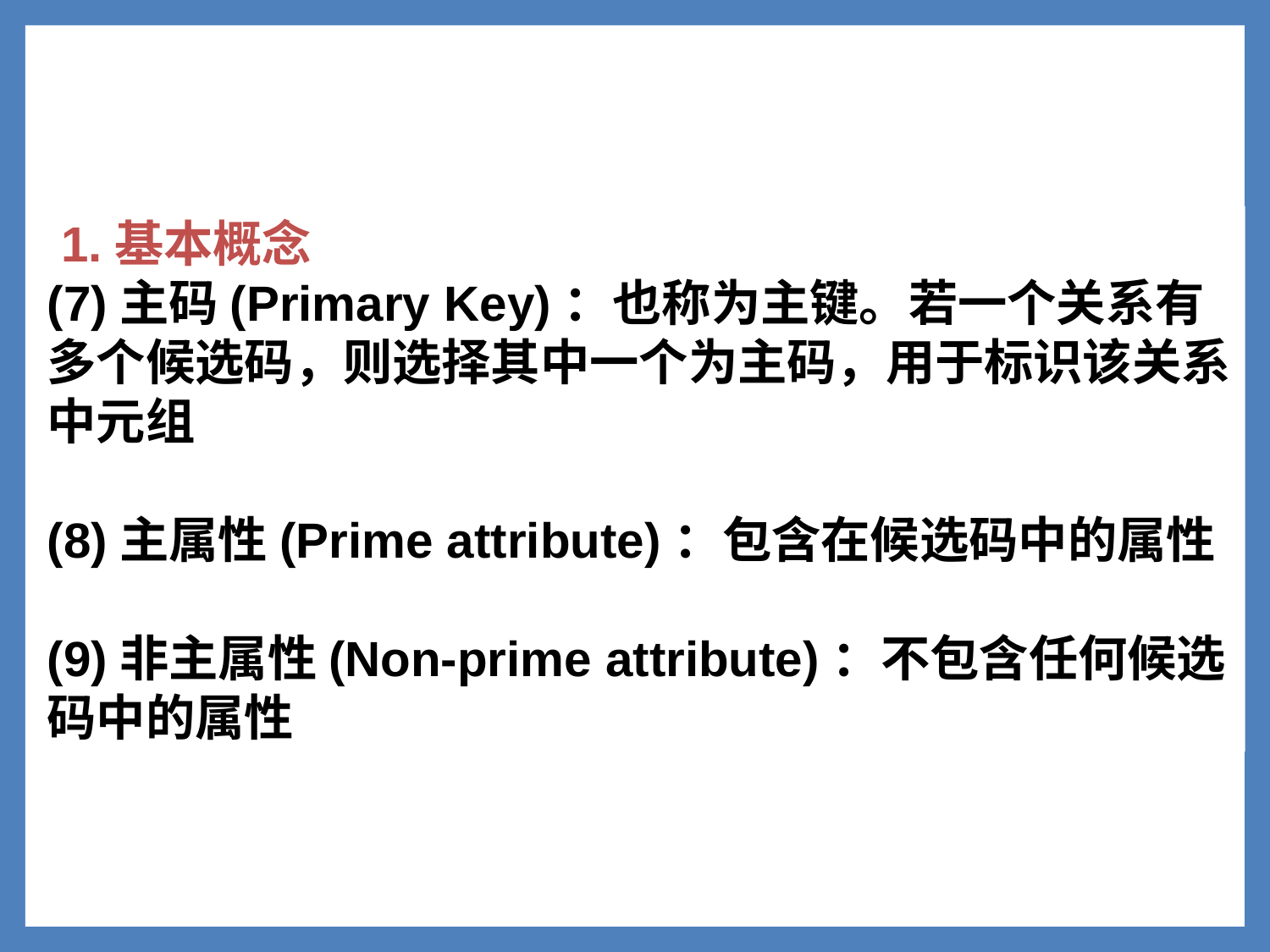

1.基本概念
(7)主码(Primary Key)：也称为主键。若一个关系有多个候选码，则选择其中一个为主码，用于标识该关系中元组

(8)主属性(Prime attribute)：包含在候选码中的属性

(9)非主属性(Non-prime attribute)：不包含任何候选码中的属性
1